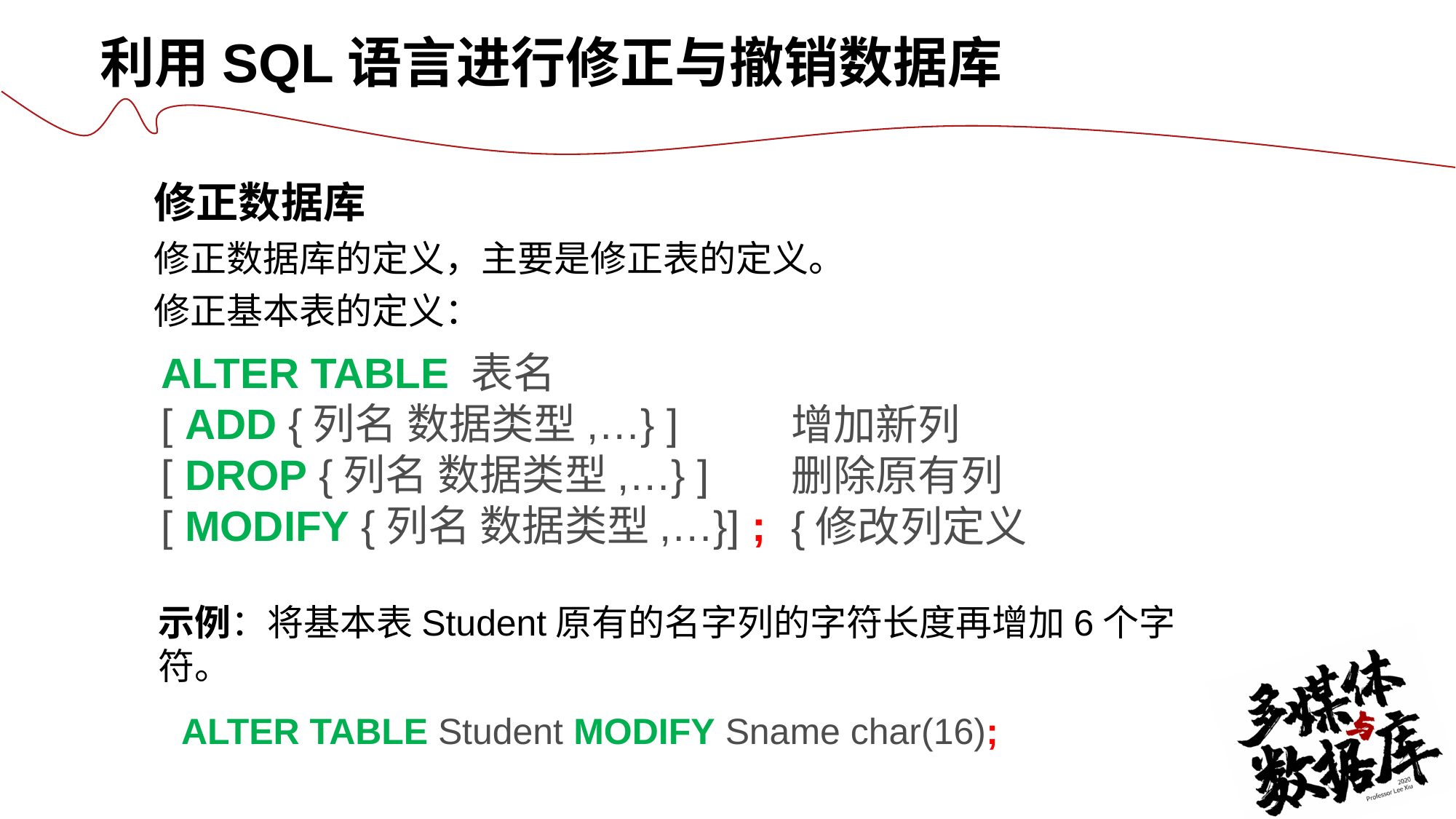

利用SQL语言进行修正与撤销数据库
修正数据库
修正数据库的定义，主要是修正表的定义。
修正基本表的定义：
ALTER TABLE 表名
[ ADD {列名 数据类型,…} ]
[ DROP {列名 数据类型,…} ]
[ MODIFY {列名 数据类型,…}] ;
增加新列
删除原有列
{修改列定义
示例：将基本表Student原有的名字列的字符长度再增加6个字符。

ALTER TABLE Student MODIFY Sname char(16);